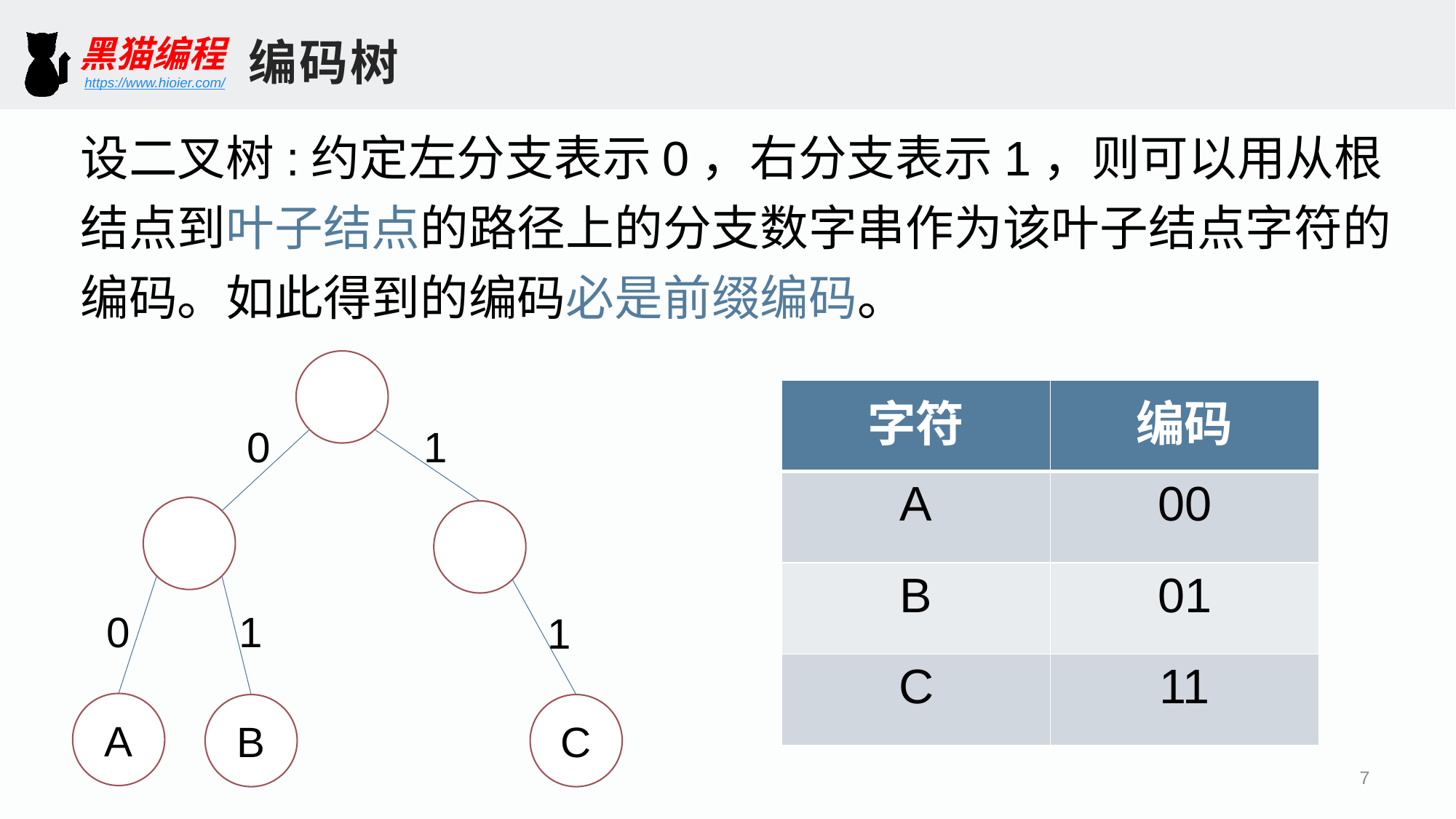

编码树
设二叉树:约定左分支表示0，右分支表示1，则可以用从根结点到叶子结点的路径上的分支数字串作为该叶子结点字符的编码。如此得到的编码必是前缀编码。

0
1

0
1
1
A
B
C
| 字符 | 编码 |
| --- | --- |
| A | 00 |
| B | 01 |
| C | 11 |
7